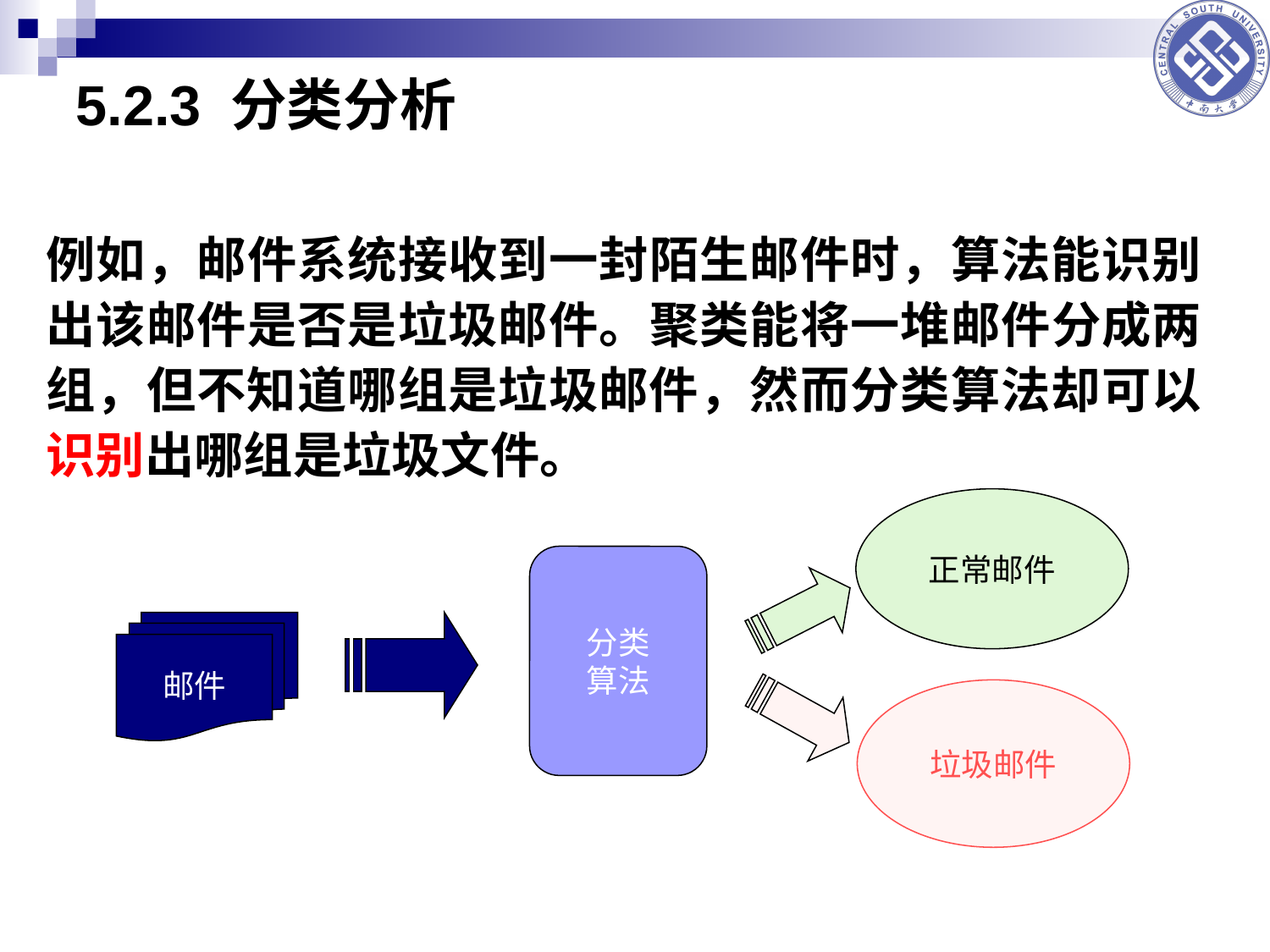

5.2.3 分类分析

例如，邮件系统接收到一封陌生邮件时，算法能识别出该邮件是否是垃圾邮件。聚类能将一堆邮件分成两组，但不知道哪组是垃圾邮件，然而分类算法却可以识别出哪组是垃圾文件。
正常邮件
分类
算法

邮件

垃圾邮件